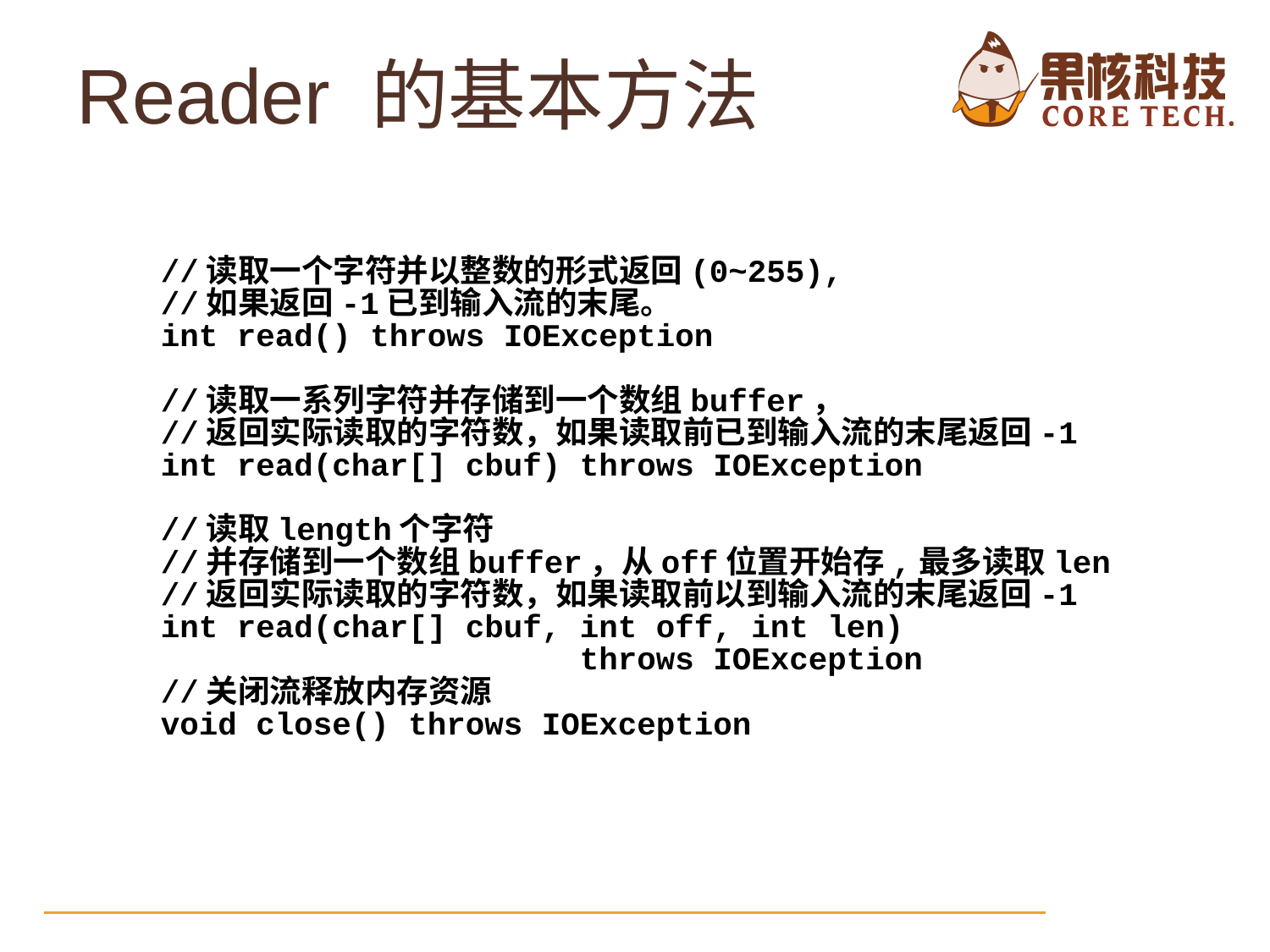

# Reader 的基本方法
//读取一个字符并以整数的形式返回(0~255),
//如果返回-1已到输入流的末尾。
int read() throws IOException

//读取一系列字符并存储到一个数组buffer，
//返回实际读取的字符数，如果读取前已到输入流的末尾返回-1
int read(char[] cbuf) throws IOException

//读取length个字符
//并存储到一个数组buffer，从off位置开始存,最多读取len
//返回实际读取的字符数，如果读取前以到输入流的末尾返回-1
int read(char[] cbuf, int off, int len)
                      throws IOException
//关闭流释放内存资源
void close() throws IOException